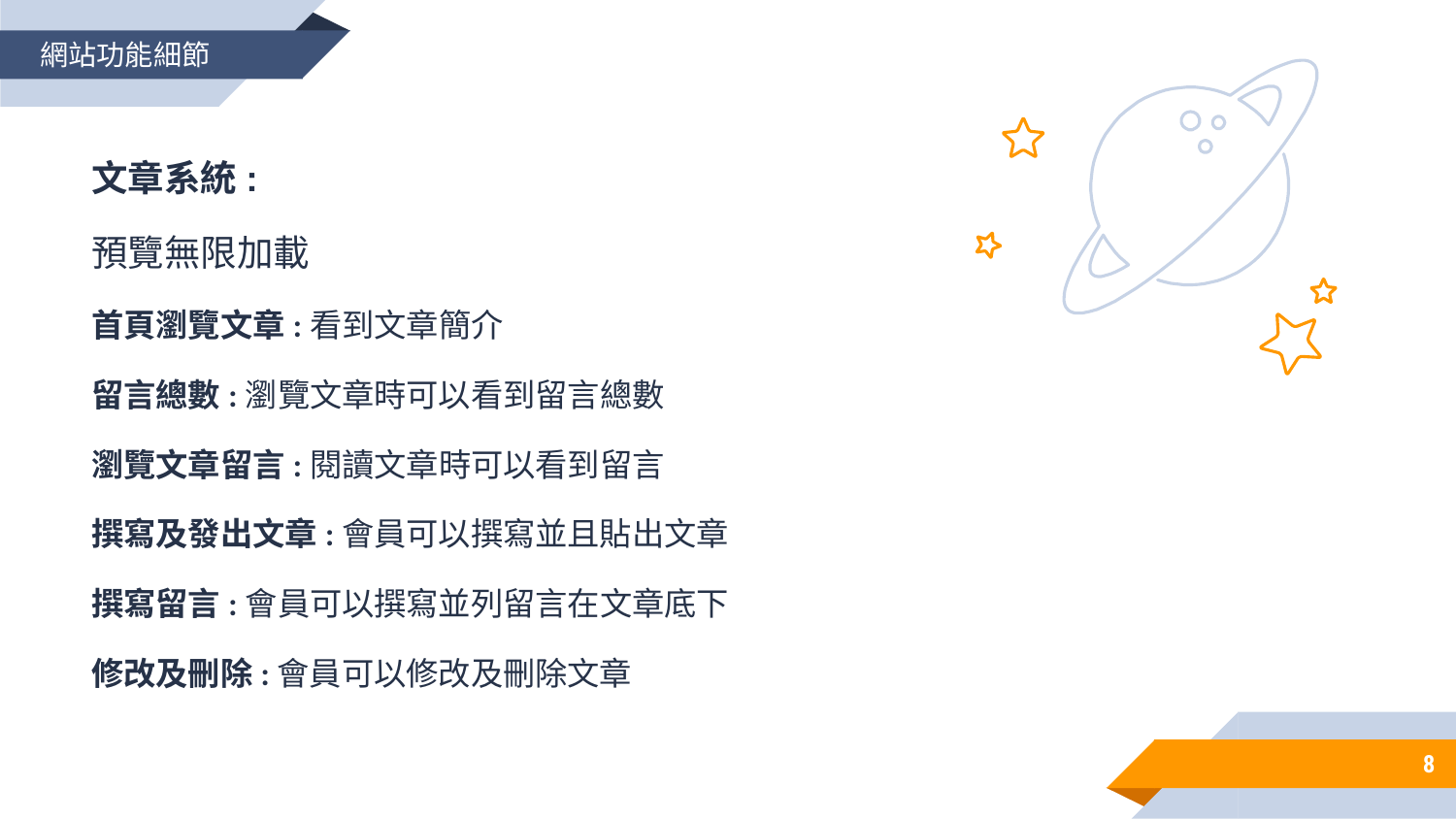

網站功能細節

文章系統:
預覽無限加載
首頁瀏覽文章:看到文章簡介
留言總數:瀏覽文章時可以看到留言總數
瀏覽文章留言:閱讀文章時可以看到留言
撰寫及發出文章:會員可以撰寫並且貼出文章
撰寫留言:會員可以撰寫並列留言在文章底下
修改及刪除:會員可以修改及刪除文章

8